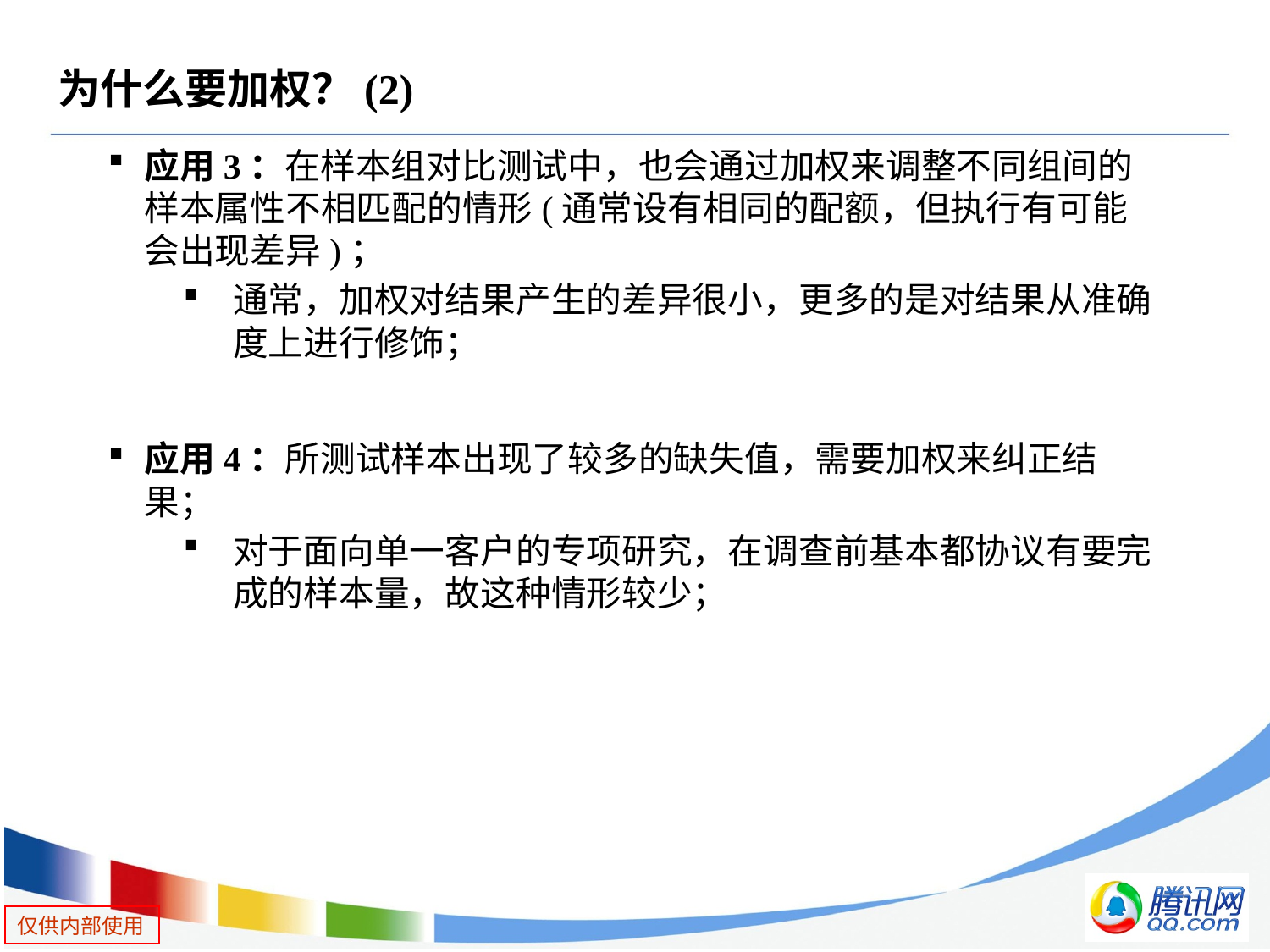

# 为什么要加权？(2)
应用3：在样本组对比测试中，也会通过加权来调整不同组间的样本属性不相匹配的情形(通常设有相同的配额，但执行有可能会出现差异)；
通常，加权对结果产生的差异很小，更多的是对结果从准确度上进行修饰；

应用4：所测试样本出现了较多的缺失值，需要加权来纠正结果；
对于面向单一客户的专项研究，在调查前基本都协议有要完成的样本量，故这种情形较少；